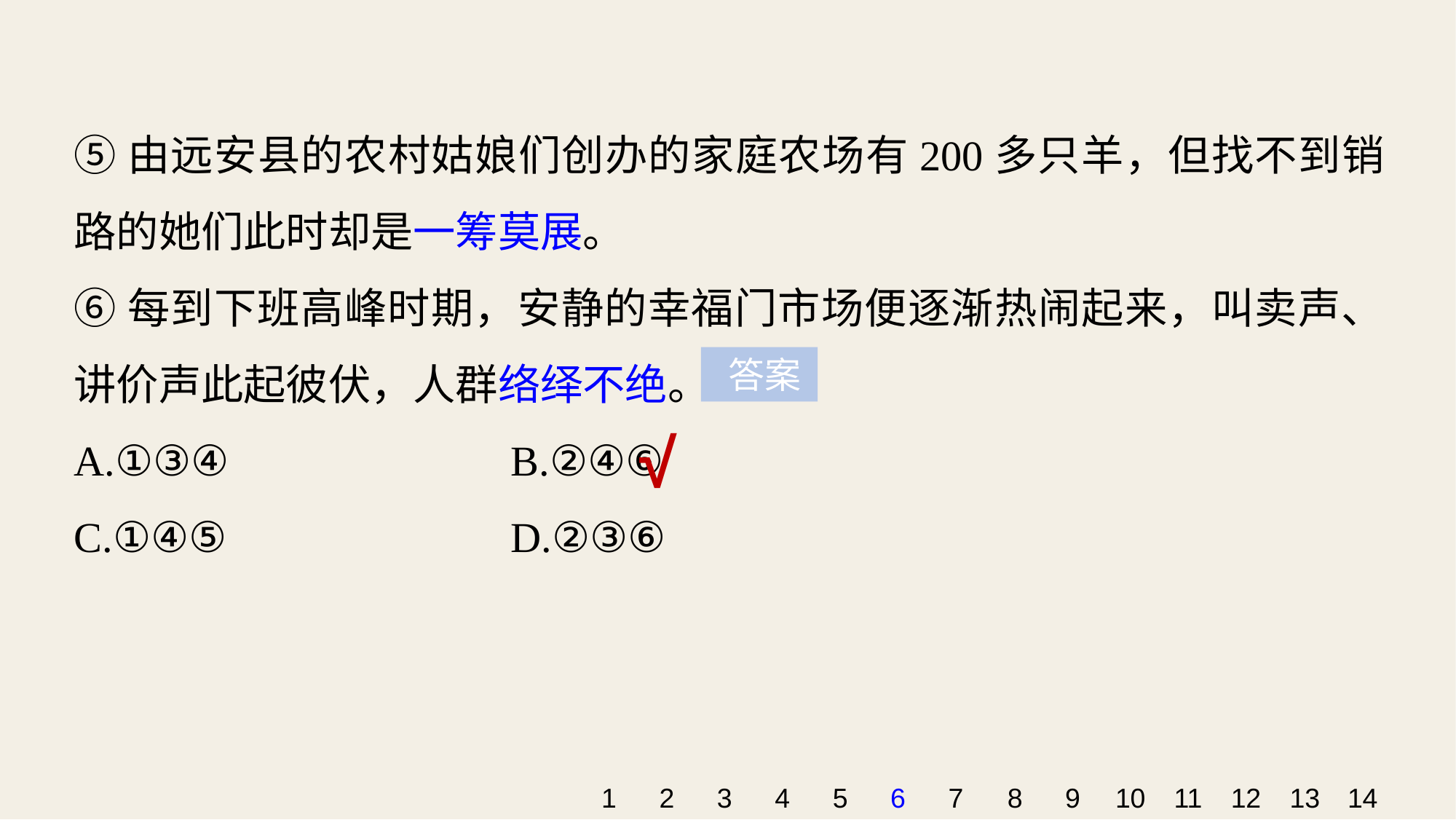

⑤由远安县的农村姑娘们创办的家庭农场有200多只羊，但找不到销路的她们此时却是一筹莫展。
⑥每到下班高峰时期，安静的幸福门市场便逐渐热闹起来，叫卖声、讲价声此起彼伏，人群络绎不绝。
A.①③④  			B.②④⑥
C.①④⑤  			D.②③⑥
 答案
√
1
2
3
4
5
6
7
8
9
10
11
12
13
14